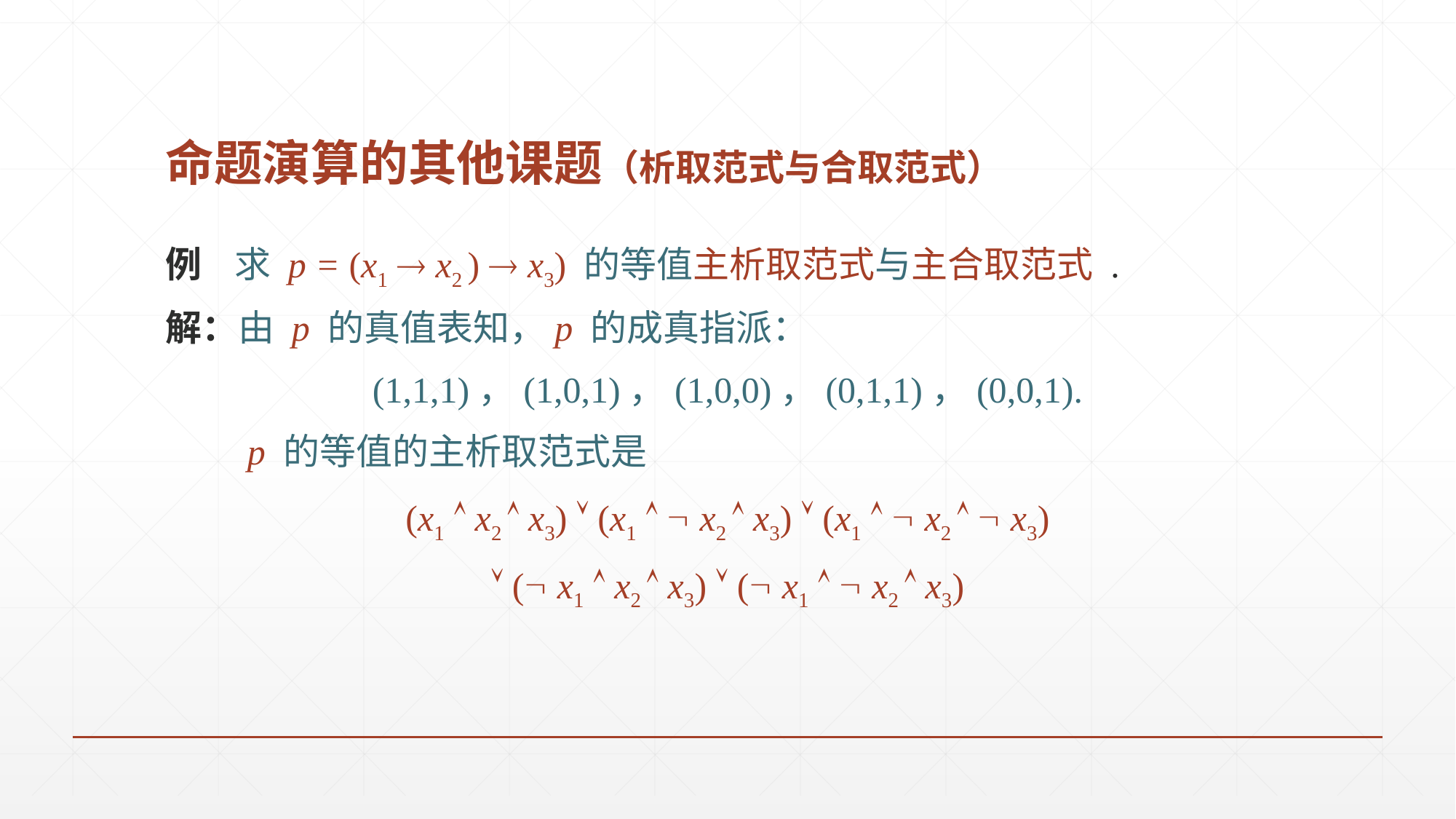

# 命题演算的其他课题（析取范式与合取范式）
例    求 p = (x1 → x2 ) → x3) 的等值主析取范式与主合取范式 .
解：由 p 的真值表知，p 的成真指派：
(1,1,1)，(1,0,1)，(1,0,0)，(0,1,1)，(0,0,1).
         p 的等值的主析取范式是
 (x1 ∧ x2 ∧ x3) ∨ (x1 ∧ ¬ x2 ∧ x3) ∨ (x1 ∧ ¬ x2 ∧ ¬ x3)
∨ (¬ x1 ∧ x2 ∧ x3) ∨ (¬ x1 ∧ ¬ x2 ∧ x3)